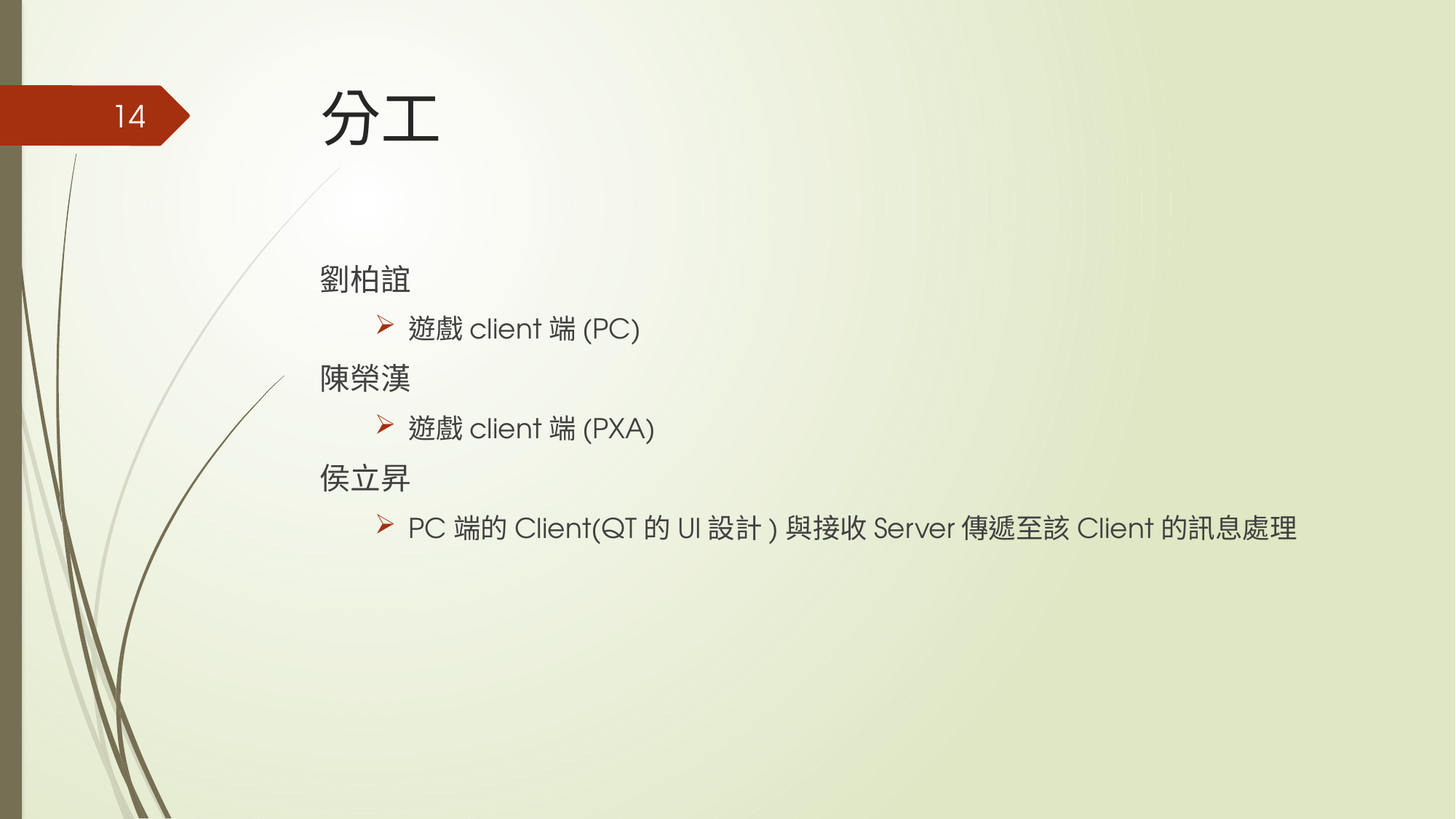

# 分工
14
劉柏誼
遊戲client端(PC)
陳榮漢
遊戲client端(PXA)
侯立昇
PC端的Client(QT的UI設計)與接收Server傳遞至該Client的訊息處理